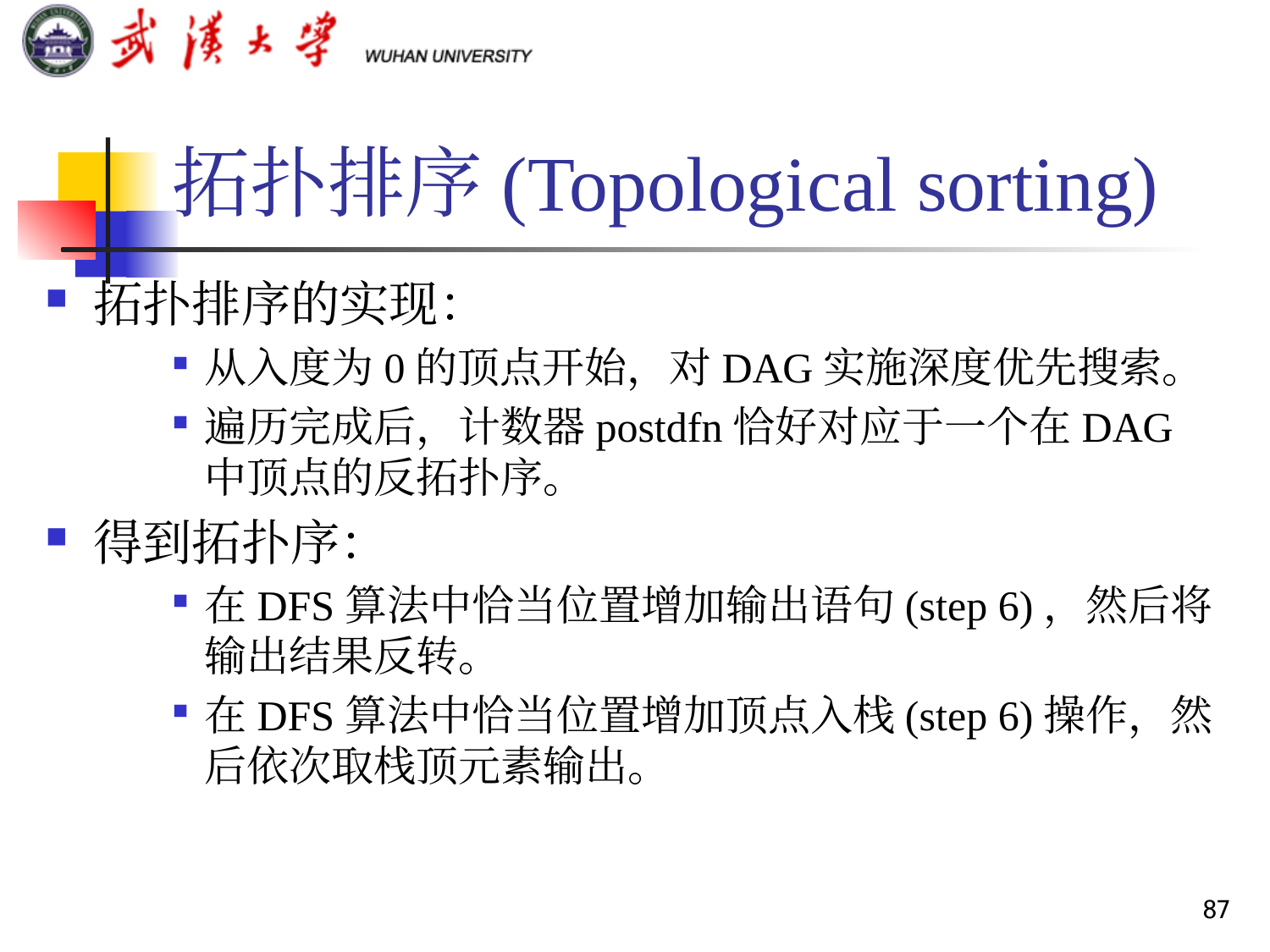

# 拓扑排序(Topological sorting)
拓扑排序的实现：
从入度为0的顶点开始，对DAG实施深度优先搜索。
遍历完成后，计数器postdfn恰好对应于一个在DAG中顶点的反拓扑序。
得到拓扑序：
在DFS算法中恰当位置增加输出语句(step 6)，然后将输出结果反转。
在DFS算法中恰当位置增加顶点入栈(step 6)操作，然后依次取栈顶元素输出。

87